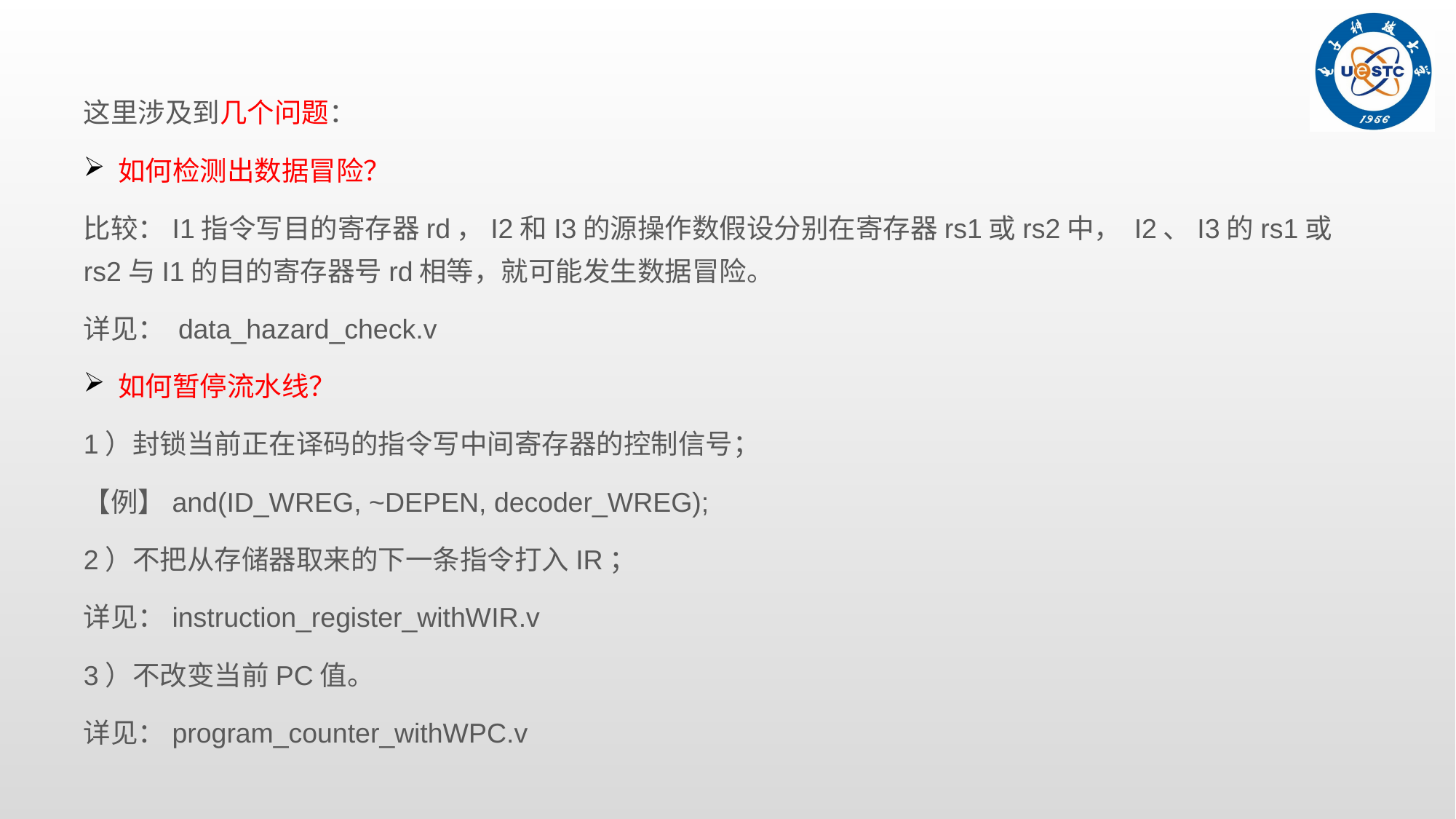

这里涉及到几个问题：
如何检测出数据冒险？
比较：I1指令写目的寄存器rd，I2和I3的源操作数假设分别在寄存器rs1或rs2中， I2、I3的rs1或rs2与I1的目的寄存器号rd相等，就可能发生数据冒险。
详见： data_hazard_check.v
如何暂停流水线？
1）封锁当前正在译码的指令写中间寄存器的控制信号；
【例】and(ID_WREG, ~DEPEN, decoder_WREG);
2）不把从存储器取来的下一条指令打入IR；
详见：instruction_register_withWIR.v
3）不改变当前PC值。
详见：program_counter_withWPC.v